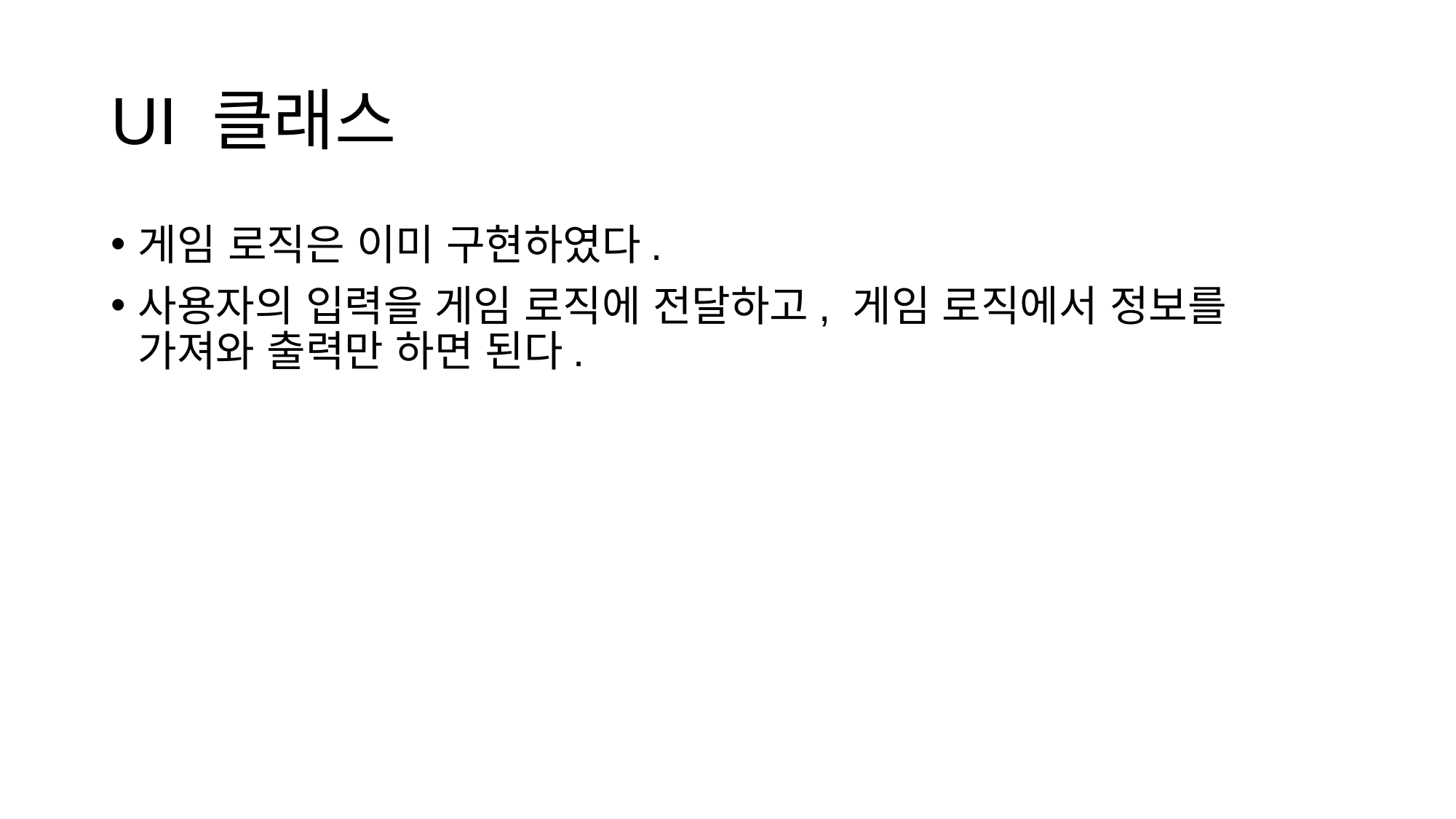

# UI 클래스
게임 로직은 이미 구현하였다.
사용자의 입력을 게임 로직에 전달하고, 게임 로직에서 정보를 가져와 출력만 하면 된다.